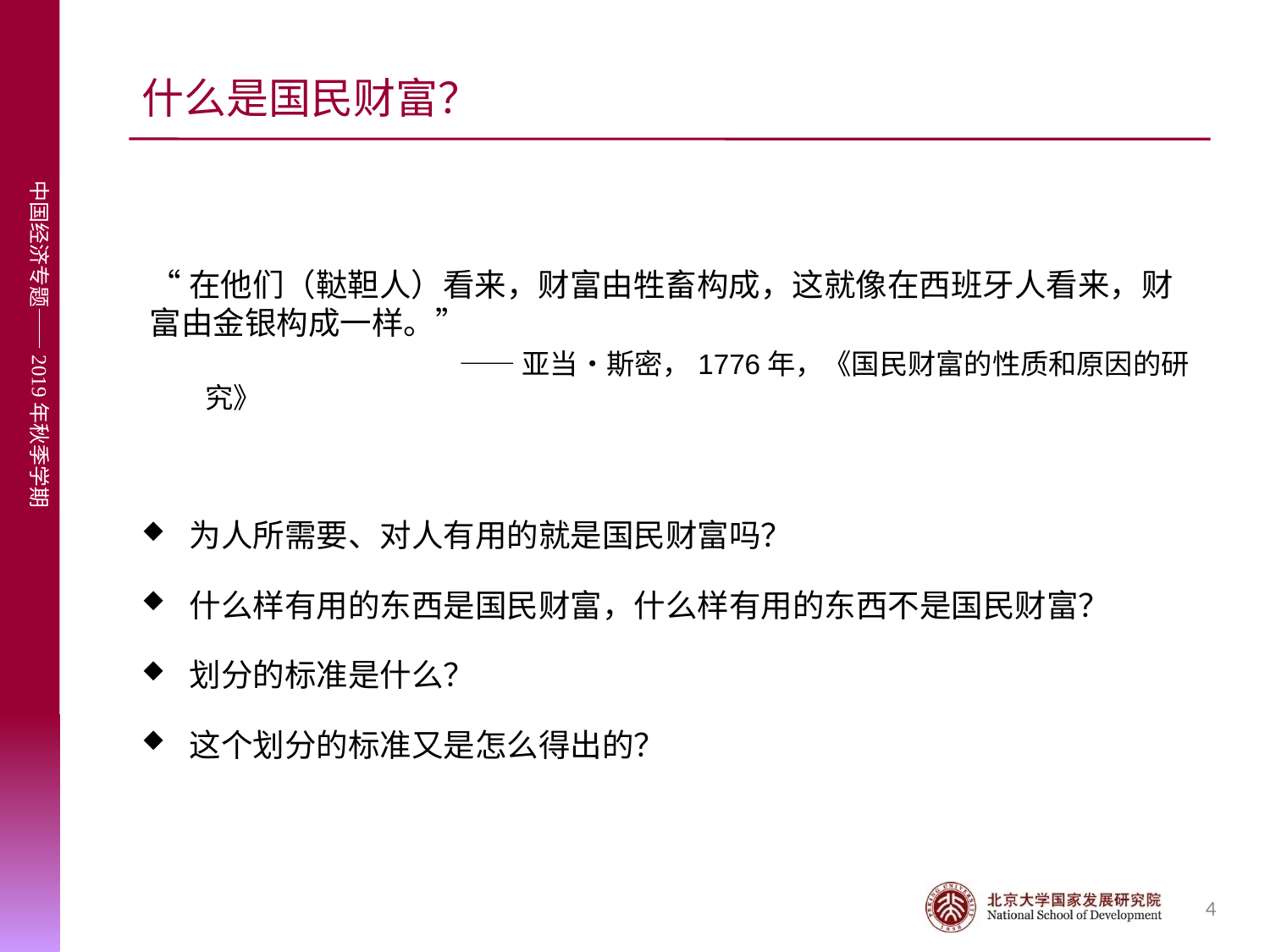

# 什么是国民财富？

“在他们（鞑靼人）看来，财富由牲畜构成，这就像在西班牙人看来，财富由金银构成一样。”
		——亚当•斯密，1776年，《国民财富的性质和原因的研究》

为人所需要、对人有用的就是国民财富吗？
什么样有用的东西是国民财富，什么样有用的东西不是国民财富？
划分的标准是什么？
这个划分的标准又是怎么得出的？
4